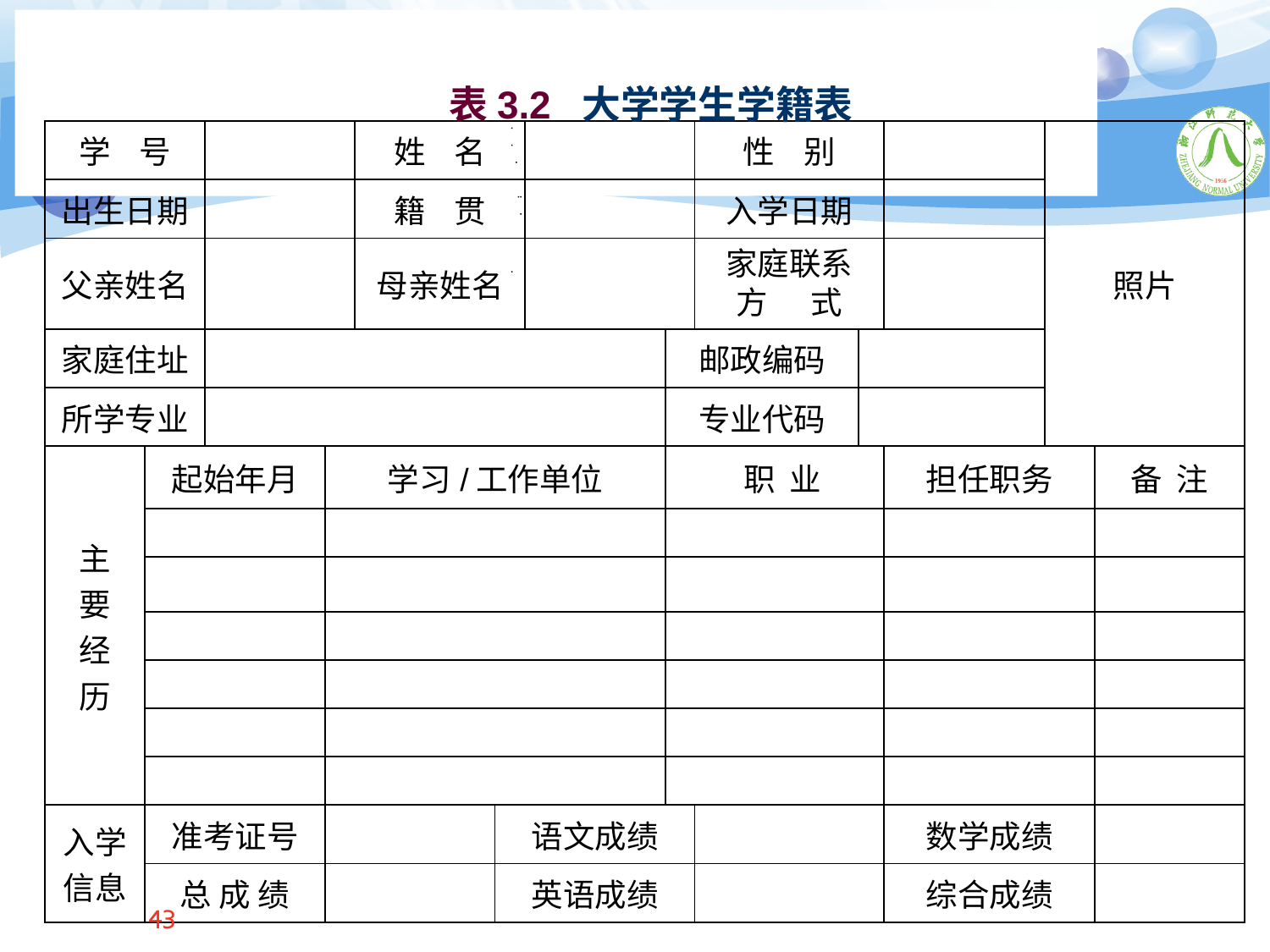

表3.2  大学学生学籍表
| 学 号 |  |  |  | 姓 名 |  |  |  | 性 别 |  |  | 照片 |  |
| --- | --- | --- | --- | --- | --- | --- | --- | --- | --- | --- | --- | --- |
| 出生日期 |  |  |  | 籍 贯 |  |  |  | 入学日期 |  |  |  |  |
| 父亲姓名 |  |  |  | 母亲姓名 |  |  |  | 家庭联系 方 式 |  |  |  |  |
| 家庭住址 |  |  |  |  |  |  | 邮政编码 |  |  |  |  |  |
| 所学专业 |  |  |  |  |  |  | 专业代码 |  |  |  |  |  |
| 主 要 经 历 | 起始年月 |  | 学习/工作单位 |  |  |  | 职 业 |  |  | 担任职务 |  | 备 注 |
|  |  |  |  |  |  |  |  |  |  |  |  |  |
|  |  |  |  |  |  |  |  |  |  |  |  |  |
|  |  |  |  |  |  |  |  |  |  |  |  |  |
|  |  |  |  |  |  |  |  |  |  |  |  |  |
|  |  |  |  |  |  |  |  |  |  |  |  |  |
|  |  |  |  |  |  |  |  |  |  |  |  |  |
| 入学信息 | 准考证号 |  |  |  | 语文成绩 |  |  |  |  | 数学成绩 |  |  |
|  | 总 成 绩 |  |  |  | 英语成绩 |  |  |  |  | 综合成绩 |  |  |

43